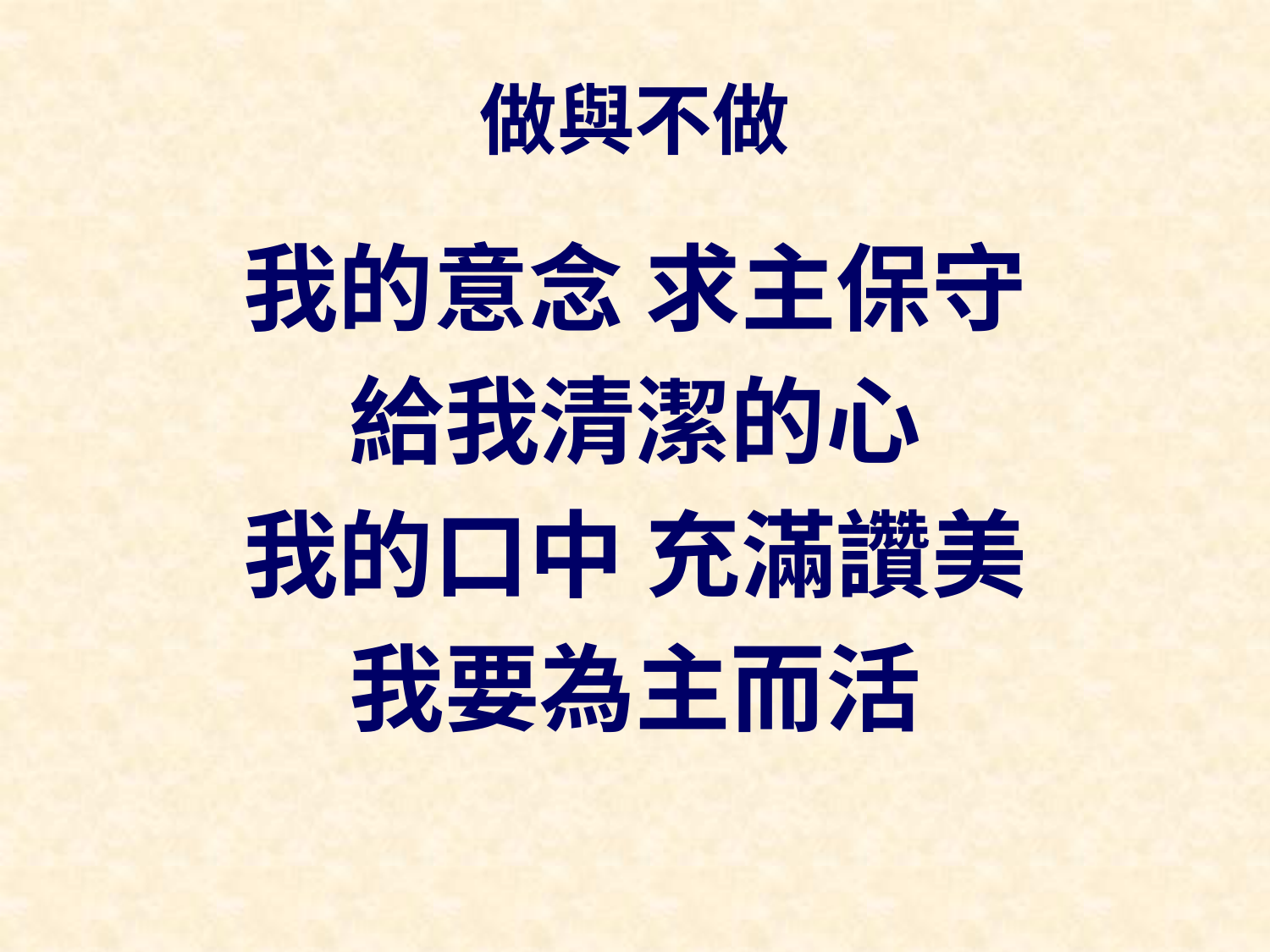

# 做與不做
我的意念 求主保守
給我清潔的心
我的口中 充滿讚美
我要為主而活